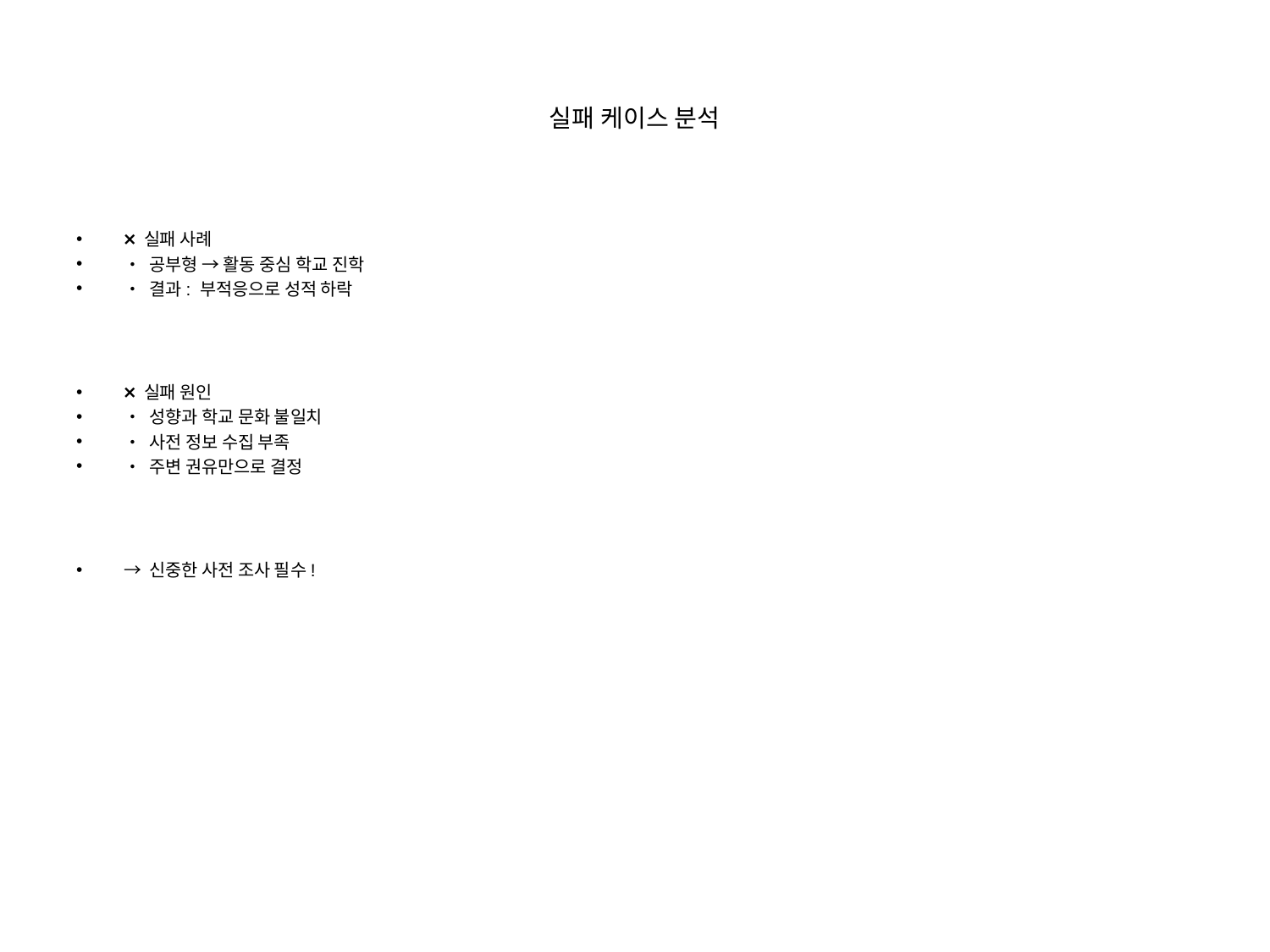

# 실패 케이스 분석
❌ 실패 사례
• 공부형 → 활동 중심 학교 진학
• 결과: 부적응으로 성적 하락

❌ 실패 원인
• 성향과 학교 문화 불일치
• 사전 정보 수집 부족
• 주변 권유만으로 결정

→ 신중한 사전 조사 필수!